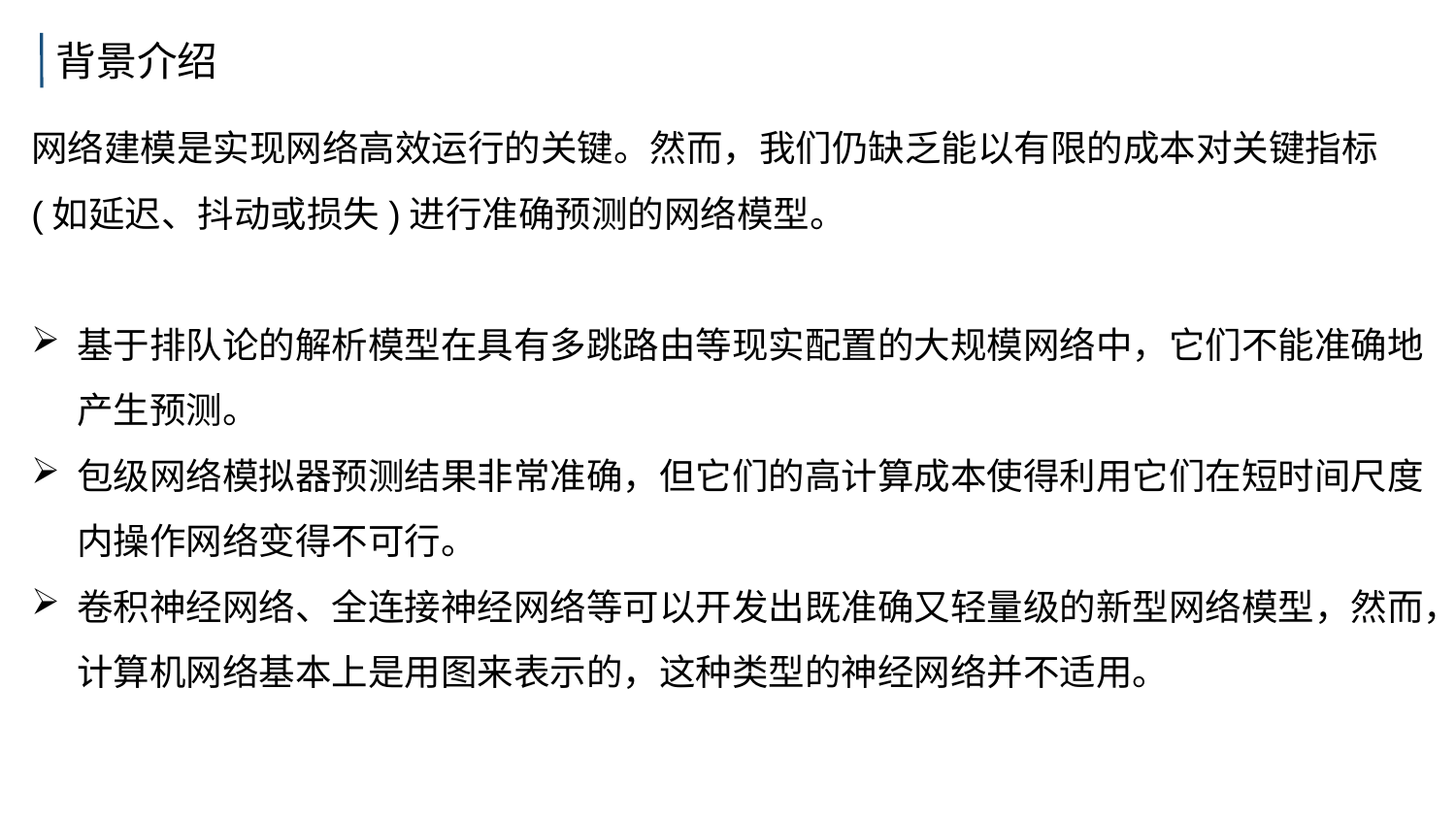

背景介绍
网络建模是实现网络高效运行的关键。然而，我们仍缺乏能以有限的成本对关键指标(如延迟、抖动或损失)进行准确预测的网络模型。

基于排队论的解析模型在具有多跳路由等现实配置的大规模网络中，它们不能准确地产生预测。
包级网络模拟器预测结果非常准确，但它们的高计算成本使得利用它们在短时间尺度内操作网络变得不可行。
卷积神经网络、全连接神经网络等可以开发出既准确又轻量级的新型网络模型，然而，计算机网络基本上是用图来表示的，这种类型的神经网络并不适用。